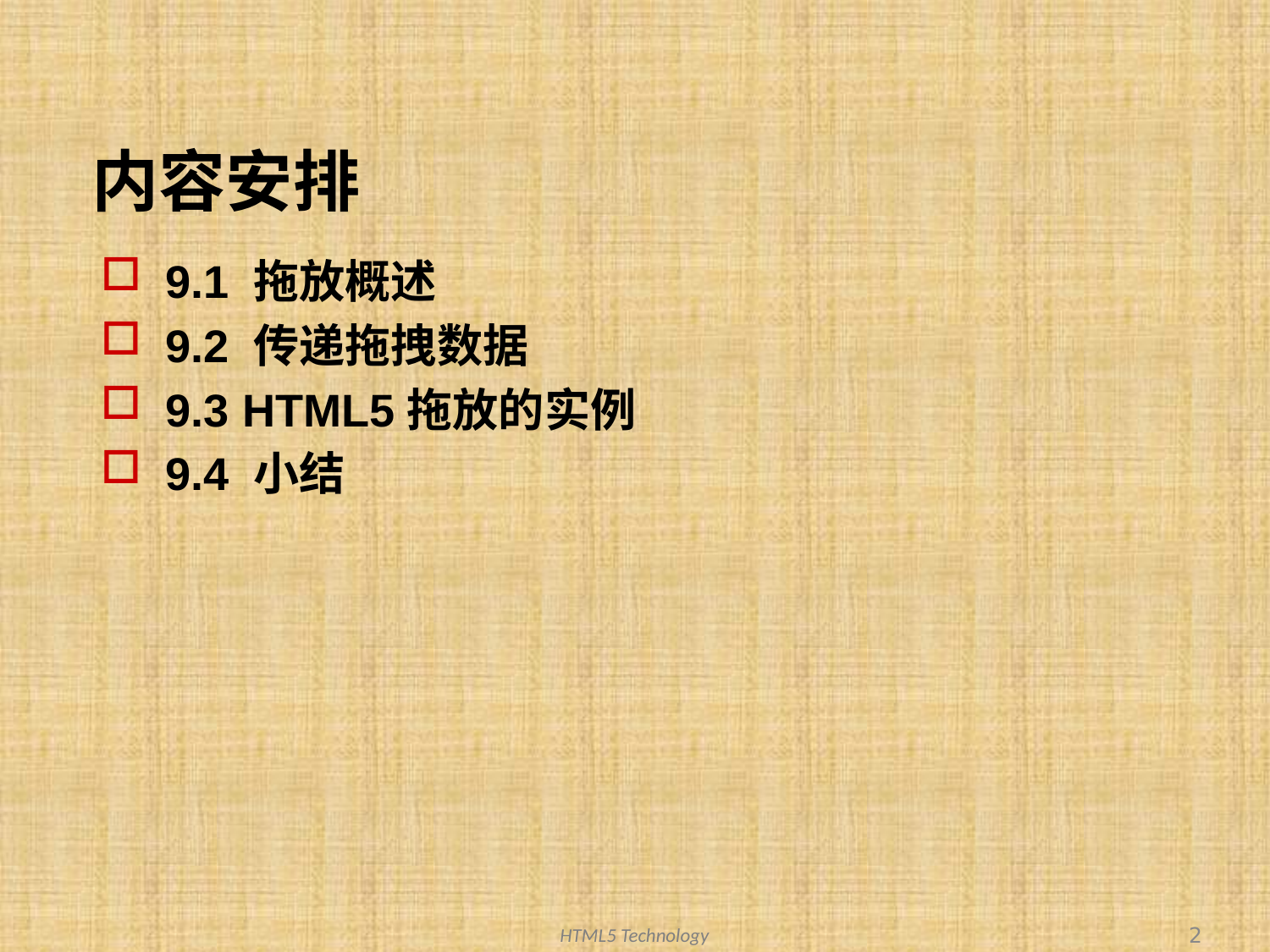

# 内容安排
9.1 拖放概述
9.2 传递拖拽数据
9.3 HTML5拖放的实例
9.4 小结
2
HTML5 Technology